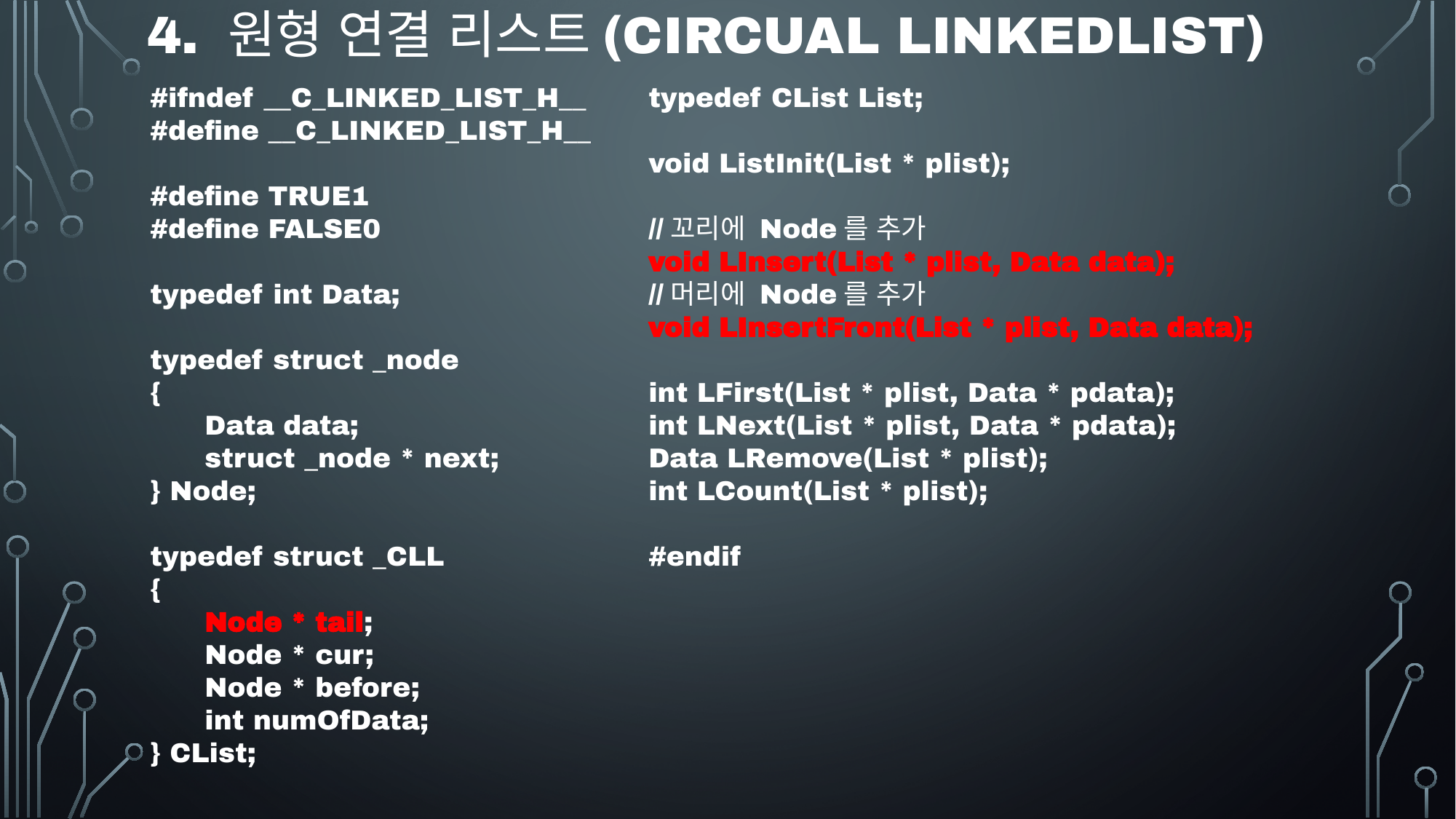

# 4. 원형 연결 리스트(circual LinkedList)
typedef CList List;

void ListInit(List * plist);

//꼬리에 Node를 추가
void LInsert(List * plist, Data data);
//머리에 Node를 추가
void LInsertFront(List * plist, Data data);

int LFirst(List * plist, Data * pdata);
int LNext(List * plist, Data * pdata);
Data LRemove(List * plist);
int LCount(List * plist);

#endif
#ifndef __C_LINKED_LIST_H__
#define __C_LINKED_LIST_H__

#define TRUE1
#define FALSE0

typedef int Data;

typedef struct _node
{
Data data;
struct _node * next;
} Node;

typedef struct _CLL
{
Node * tail;
Node * cur;
Node * before;
int numOfData;
} CList;